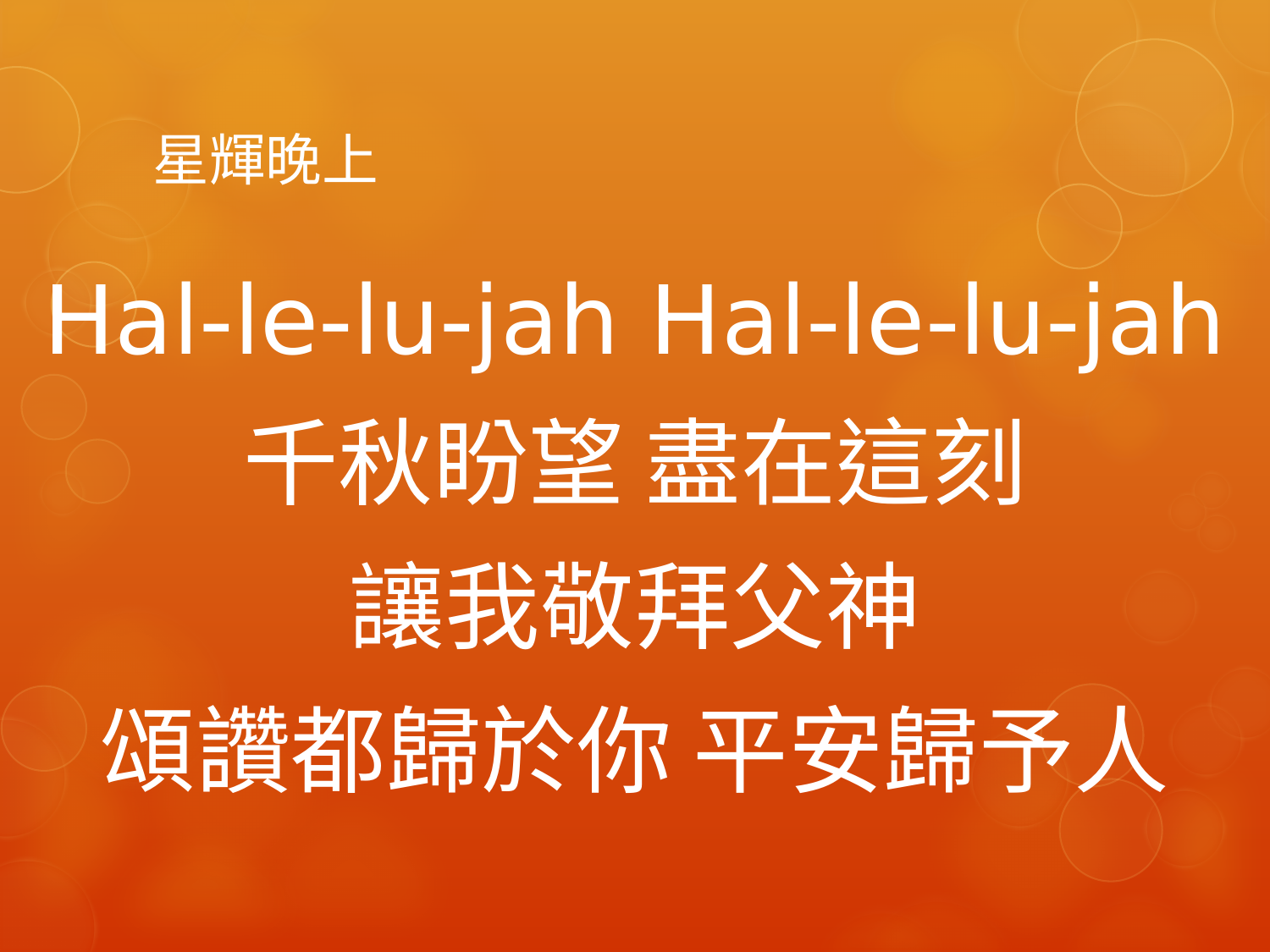

# 星輝晚上
Hal-le-lu-jah Hal-le-lu-jah
千秋盼望 盡在這刻
讓我敬拜父神
頌讚都歸於你 平安歸予人